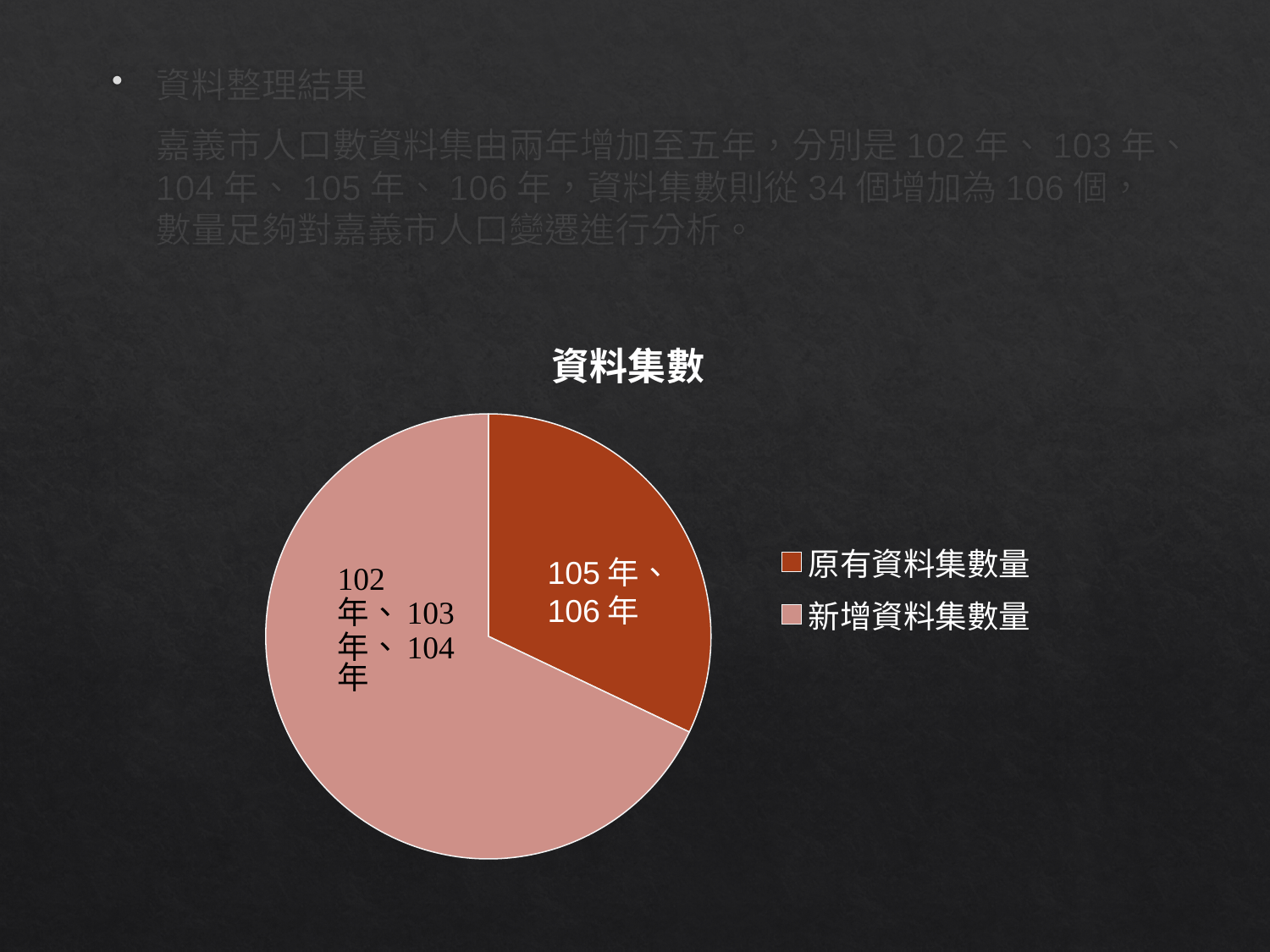

資料整理結果
	嘉義市人口數資料集由兩年增加至五年，分別是102年、103年、104年、105年、106年，資料集數則從34個增加為106個，數量足夠對嘉義市人口變遷進行分析。

### Chart:

| Category | 資料集數 |
|---|---|
| 原有資料集數量 | 34.0 |
| 新增資料集數量 | 72.0 |
105年、106年